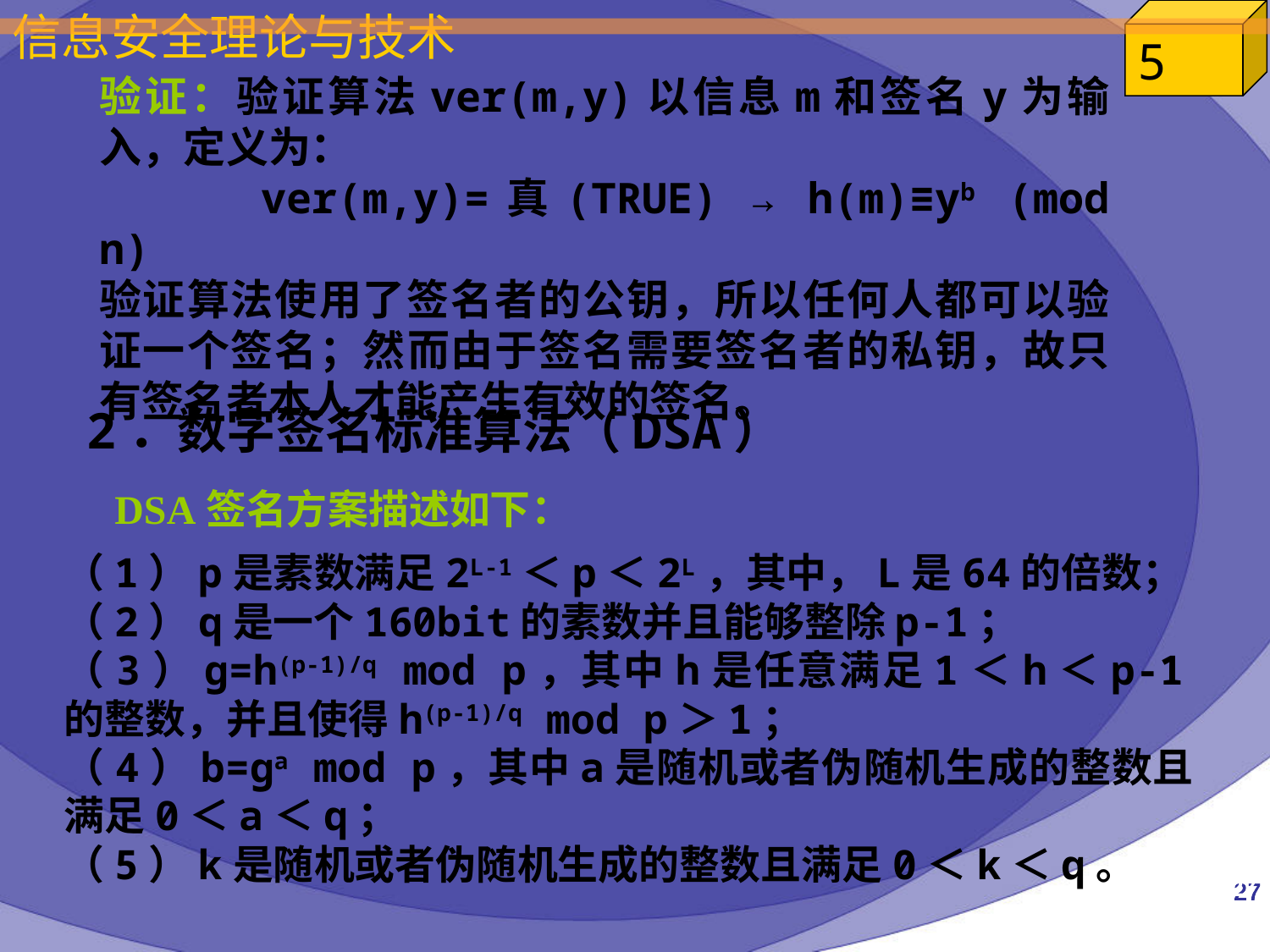

验证：验证算法ver(m,y)以信息m和签名y为输入，定义为：
     ver(m,y)=真(TRUE) → h(m)≡yb (mod n)
验证算法使用了签名者的公钥，所以任何人都可以验证一个签名；然而由于签名需要签名者的私钥，故只有签名者本人才能产生有效的签名。
2．数字签名标准算法（DSA）
DSA签名方案描述如下：
（1）p是素数满足2L-1＜p＜2L，其中，L是64的倍数；
（2）q是一个160bit的素数并且能够整除p-1；
（3）g=h(p-1)/q mod p，其中h是任意满足1＜h＜p-1的整数，并且使得h(p-1)/q mod p＞1；
（4）b=ga mod p，其中a是随机或者伪随机生成的整数且满足0＜a＜q；
（5）k是随机或者伪随机生成的整数且满足0＜k＜q。
27